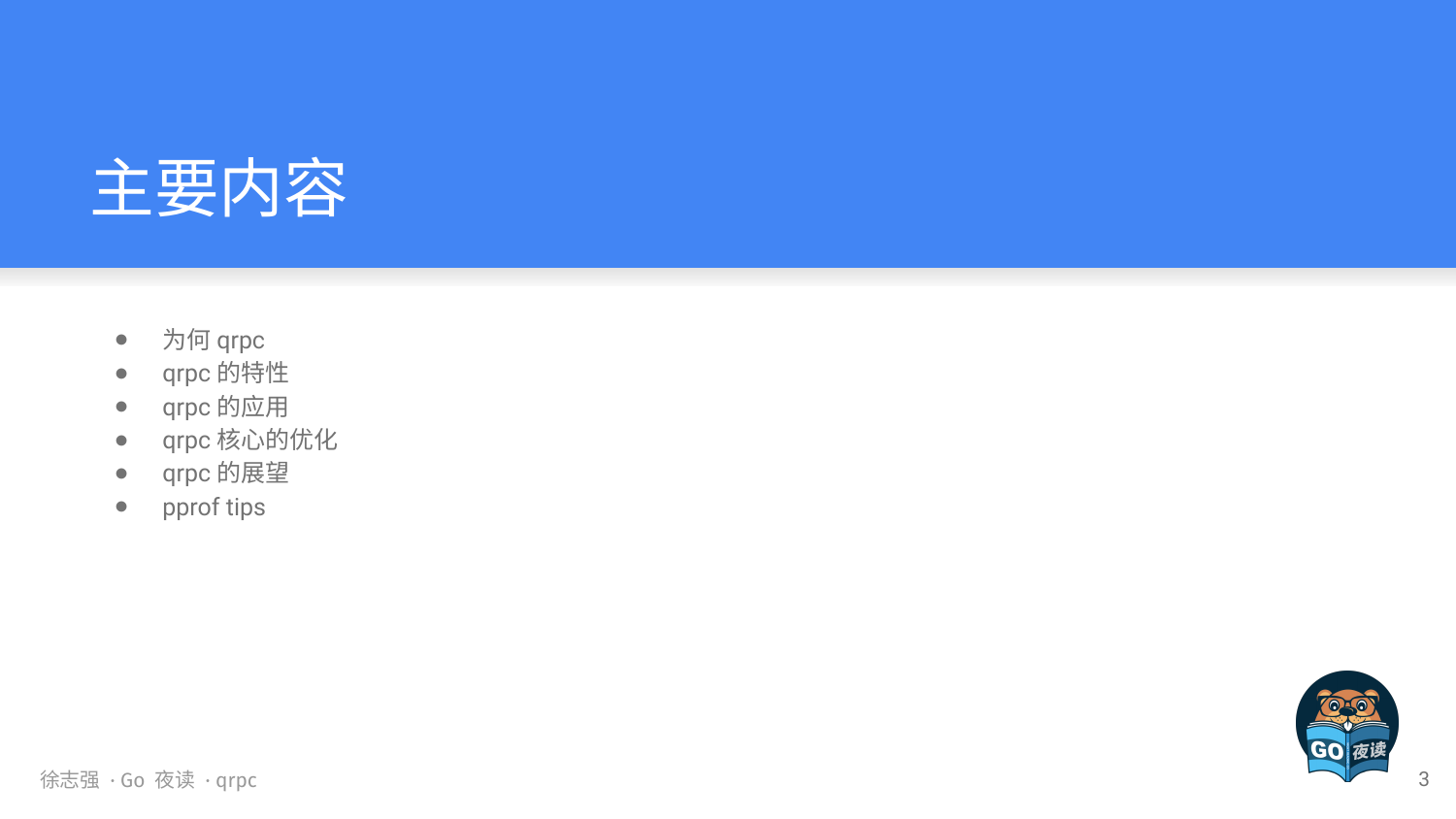

# 主要内容
为何qrpc
qrpc的特性
qrpc的应用
qrpc核心的优化
qrpc的展望
pprof tips
3